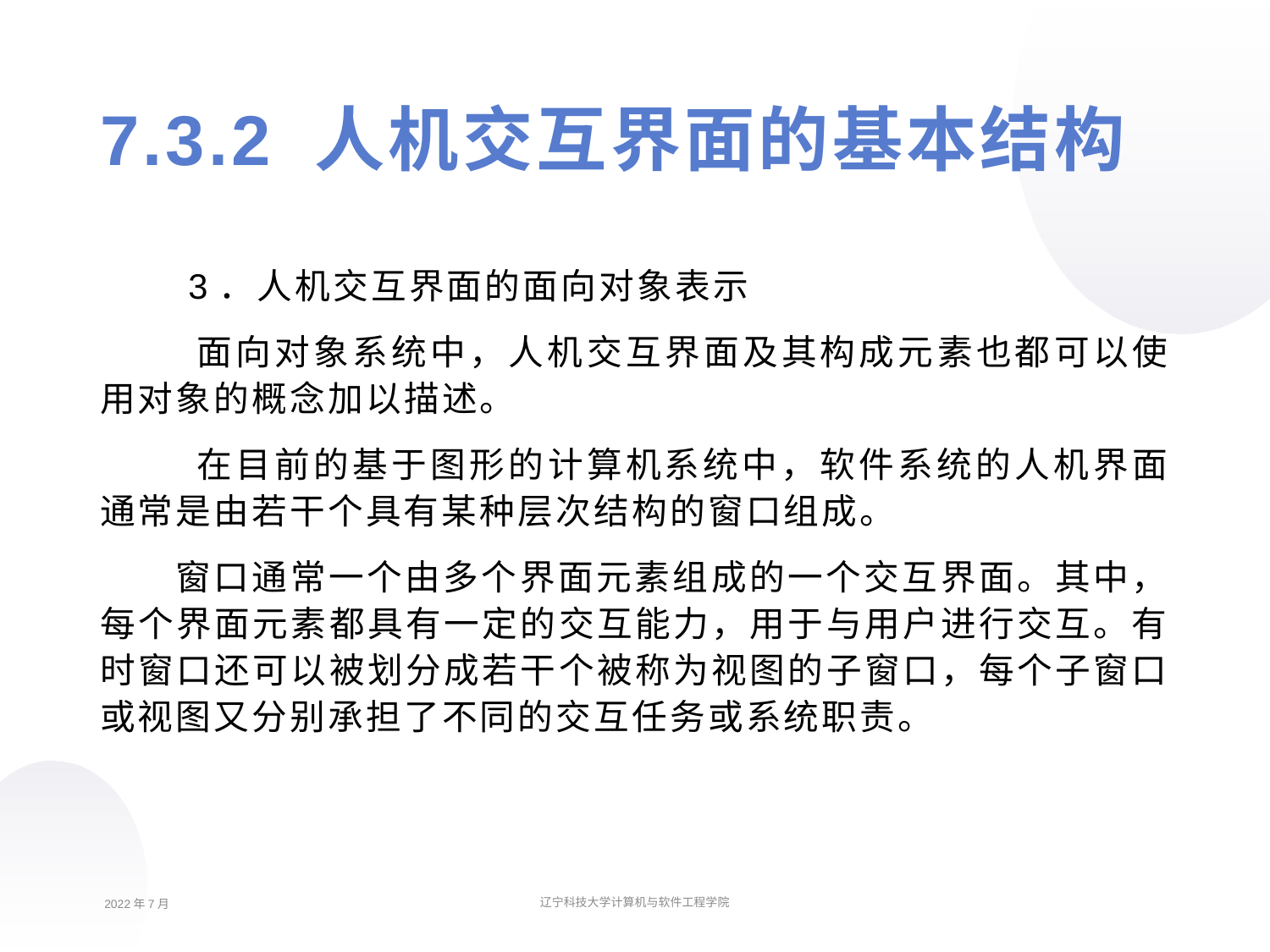

7.3.2 人机交互界面的基本结构
 3．人机交互界面的面向对象表示
 面向对象系统中，人机交互界面及其构成元素也都可以使用对象的概念加以描述。
 在目前的基于图形的计算机系统中，软件系统的人机界面通常是由若干个具有某种层次结构的窗口组成。
窗口通常一个由多个界面元素组成的一个交互界面。其中，每个界面元素都具有一定的交互能力，用于与用户进行交互。有时窗口还可以被划分成若干个被称为视图的子窗口，每个子窗口或视图又分别承担了不同的交互任务或系统职责。

2022年7月
辽宁科技大学计算机与软件工程学院
73